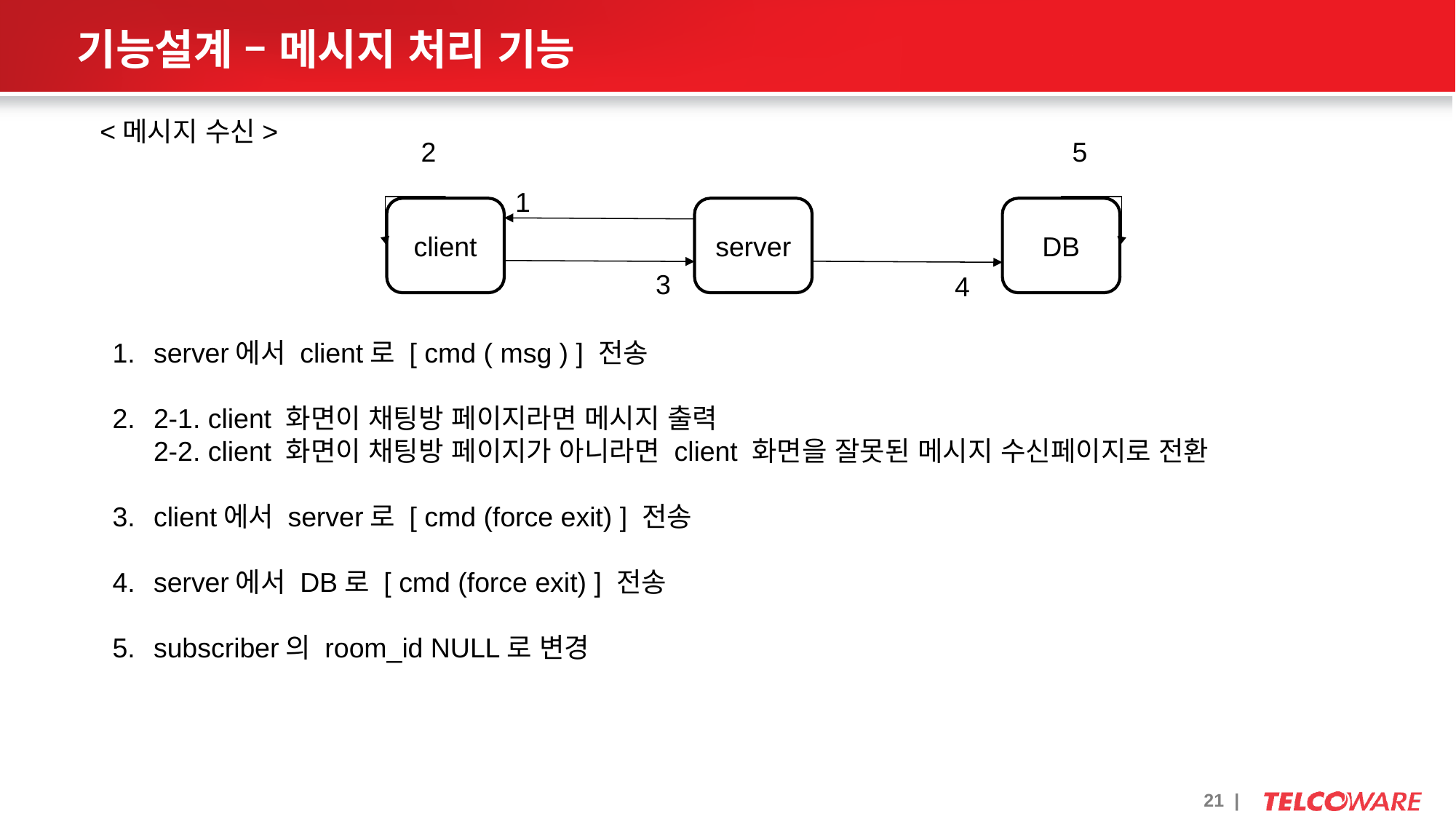

기능설계 – 메시지 처리 기능
<메시지 수신>
2
5
1
client
server
DB
3
4
server에서 client로 [ cmd ( msg ) ] 전송
2-1. client 화면이 채팅방 페이지라면 메시지 출력
2-2. client 화면이 채팅방 페이지가 아니라면 client 화면을 잘못된 메시지 수신페이지로 전환
client에서 server로 [ cmd (force exit) ] 전송
server에서 DB로 [ cmd (force exit) ] 전송
subscriber의 room_id NULL로 변경